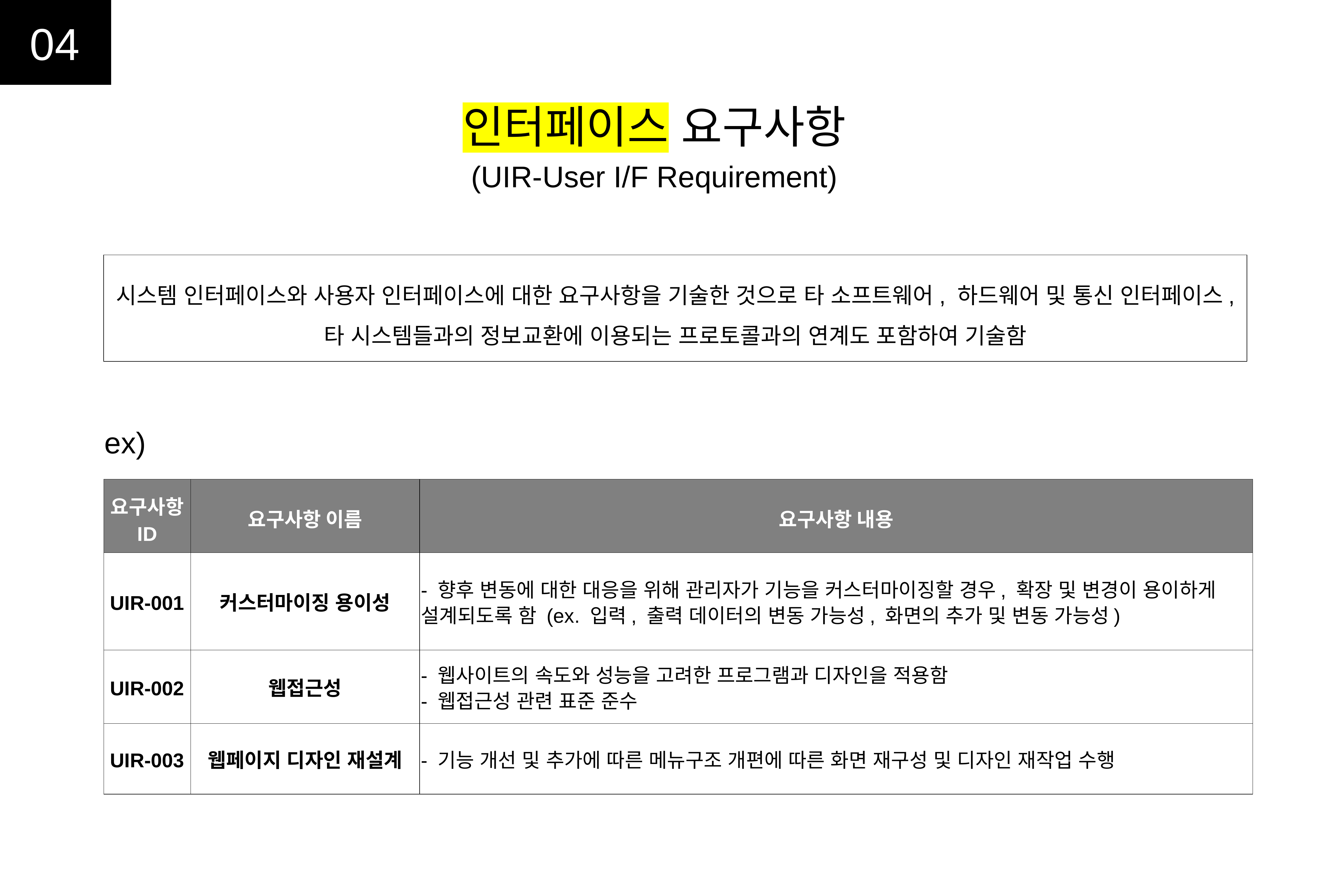

04
인터페이스 요구사항
(UIR-User I/F Requirement)

시스템 인터페이스와 사용자 인터페이스에 대한 요구사항을 기술한 것으로 타 소프트웨어, 하드웨어 및 통신 인터페이스, 타 시스템들과의 정보교환에 이용되는 프로토콜과의 연계도 포함하여 기술함
ex)
| 요구사항 ID | 요구사항 이름 | 요구사항 내용 |
| --- | --- | --- |
| UIR-001 | 커스터마이징 용이성 | - 향후 변동에 대한 대응을 위해 관리자가 기능을 커스터마이징할 경우, 확장 및 변경이 용이하게 설계되도록 함 (ex. 입력, 출력 데이터의 변동 가능성, 화면의 추가 및 변동 가능성) |
| UIR-002 | 웹접근성 | - 웹사이트의 속도와 성능을 고려한 프로그램과 디자인을 적용함 - 웹접근성 관련 표준 준수 |
| UIR-003 | 웹페이지 디자인 재설계 | - 기능 개선 및 추가에 따른 메뉴구조 개편에 따른 화면 재구성 및 디자인 재작업 수행 |